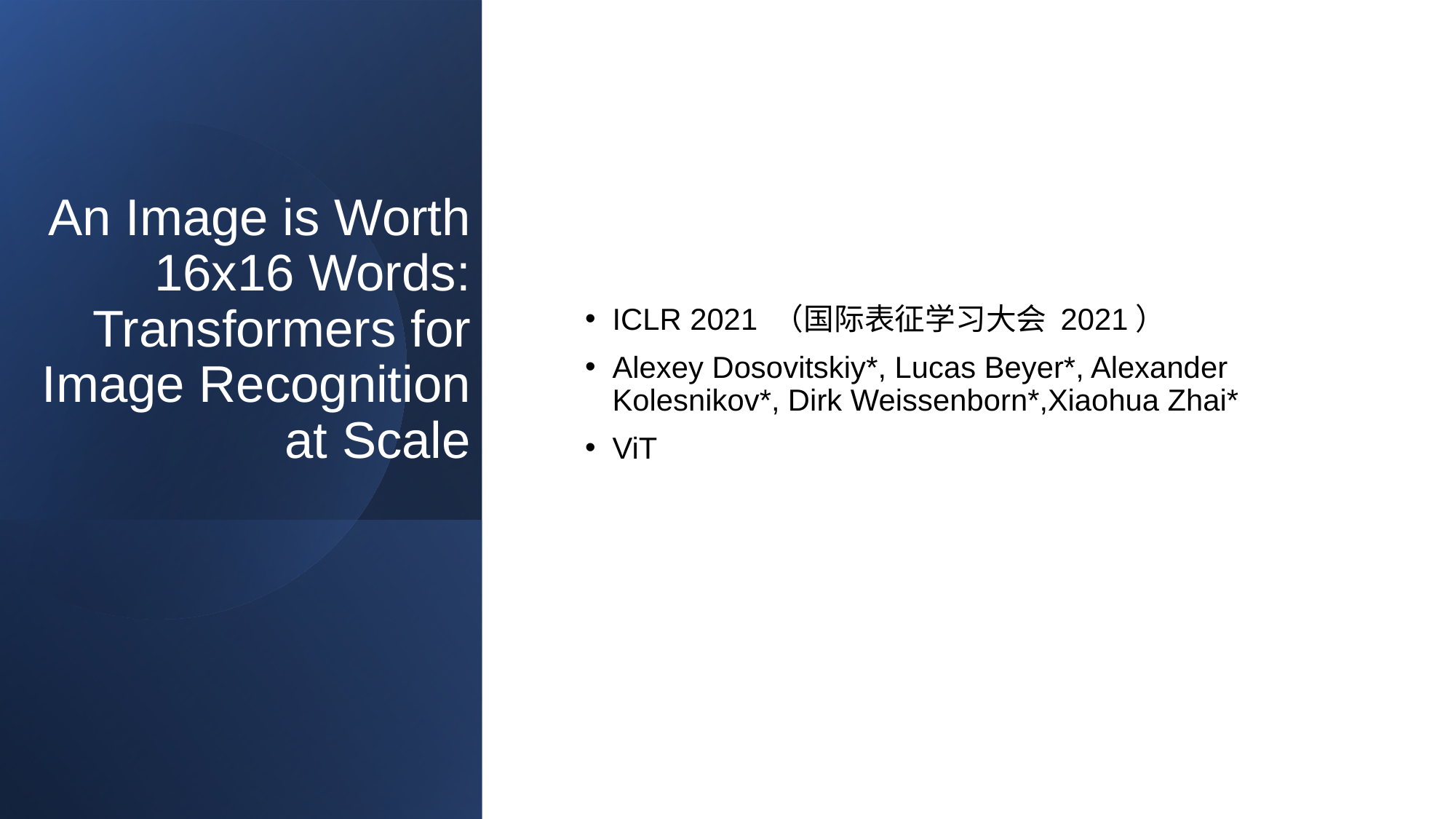

# An Image is Worth 16x16 Words: Transformers for Image Recognition at Scale
ICLR 2021 （国际表征学习大会 2021）
Alexey Dosovitskiy*, Lucas Beyer*, Alexander Kolesnikov*, Dirk Weissenborn*,Xiaohua Zhai*
ViT